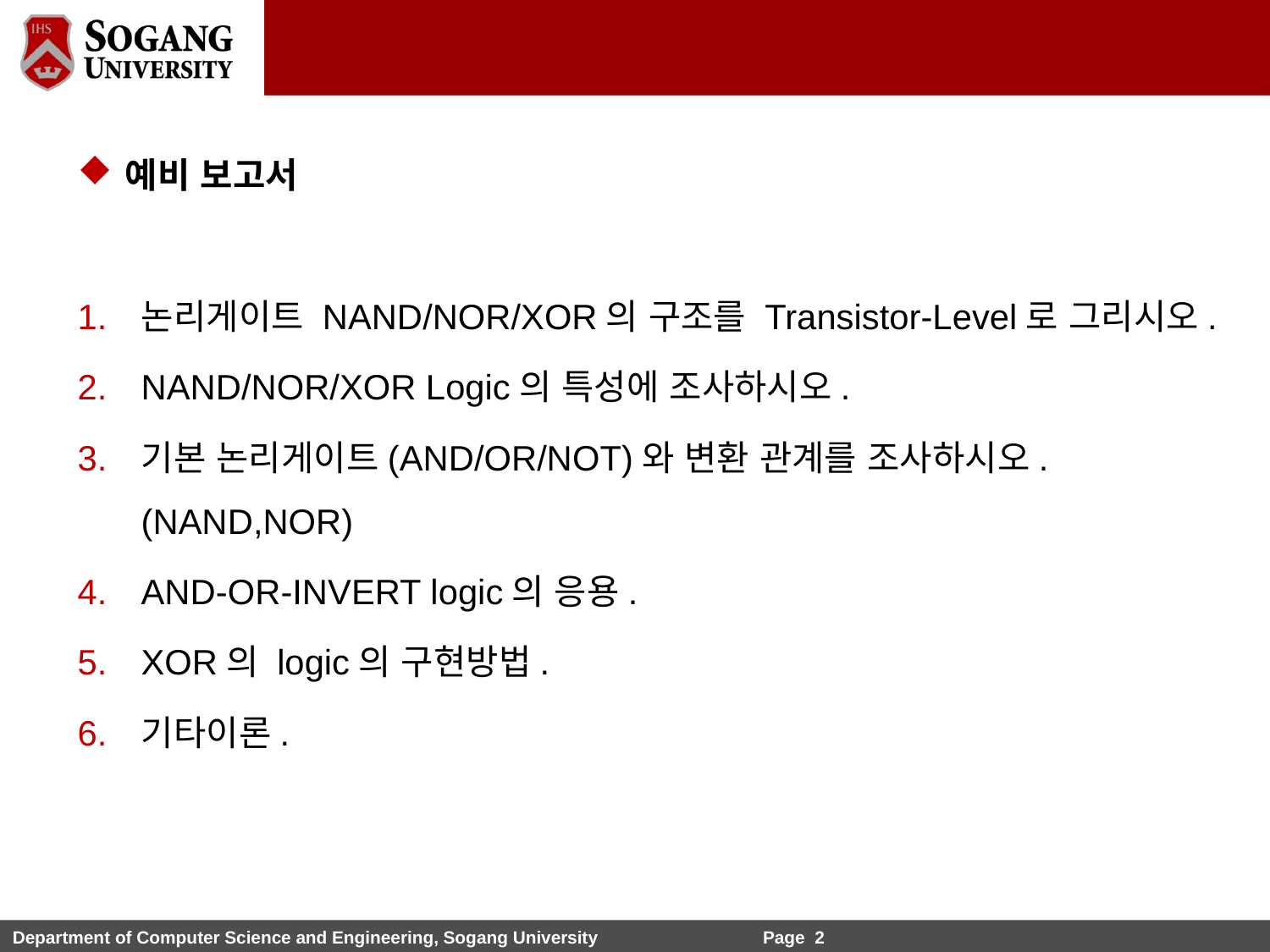

예비 보고서

논리게이트 NAND/NOR/XOR의 구조를 Transistor-Level로 그리시오.
NAND/NOR/XOR Logic의 특성에 조사하시오.
기본 논리게이트(AND/OR/NOT)와 변환 관계를 조사하시오.(NAND,NOR)
AND-OR-INVERT logic의 응용.
XOR의 logic의 구현방법.
기타이론.